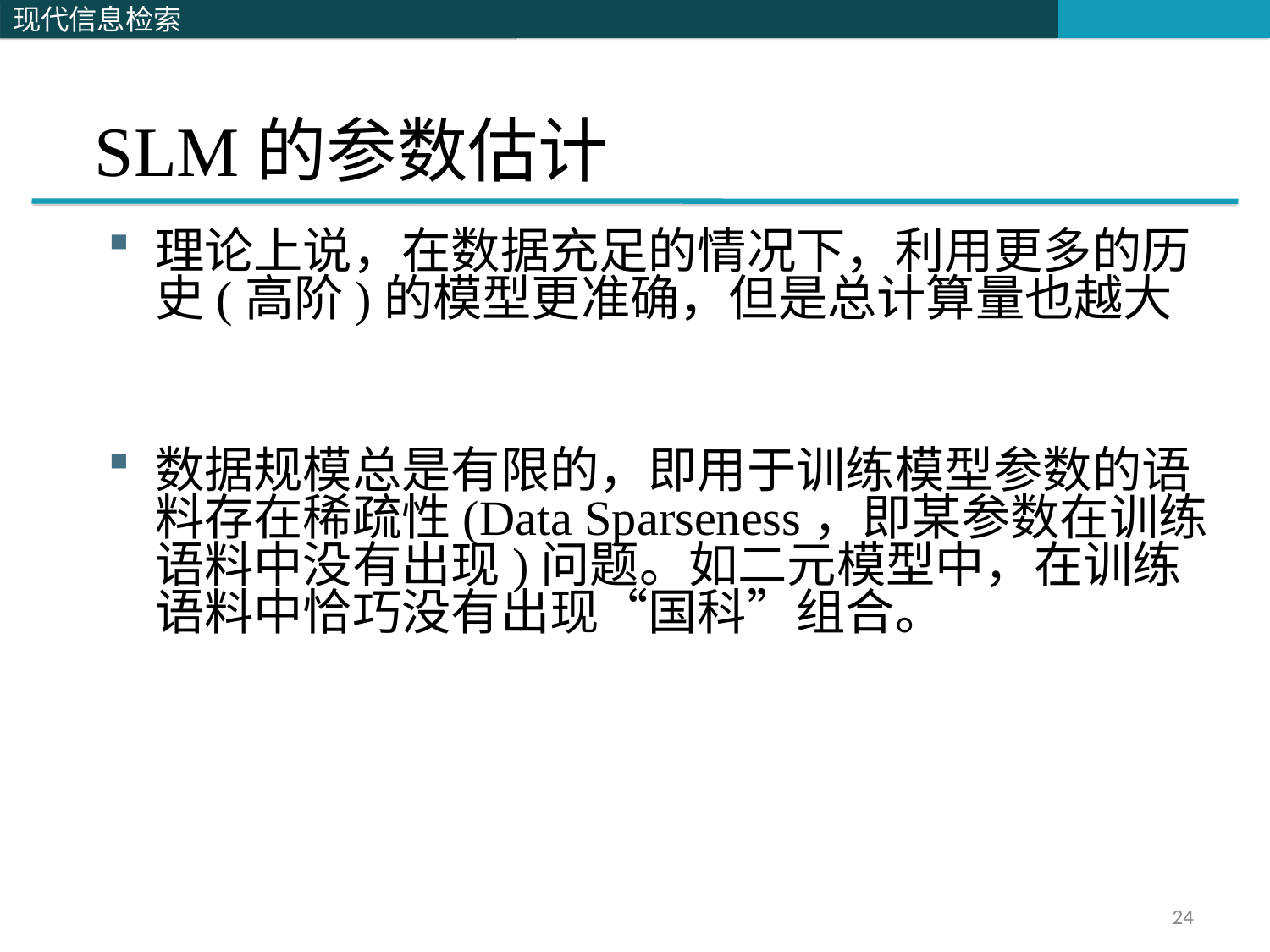

# SLM的参数估计
理论上说，在数据充足的情况下，利用更多的历史(高阶)的模型更准确，但是总计算量也越大

数据规模总是有限的，即用于训练模型参数的语料存在稀疏性(Data Sparseness，即某参数在训练语料中没有出现)问题。如二元模型中，在训练语料中恰巧没有出现“国科”组合。
24